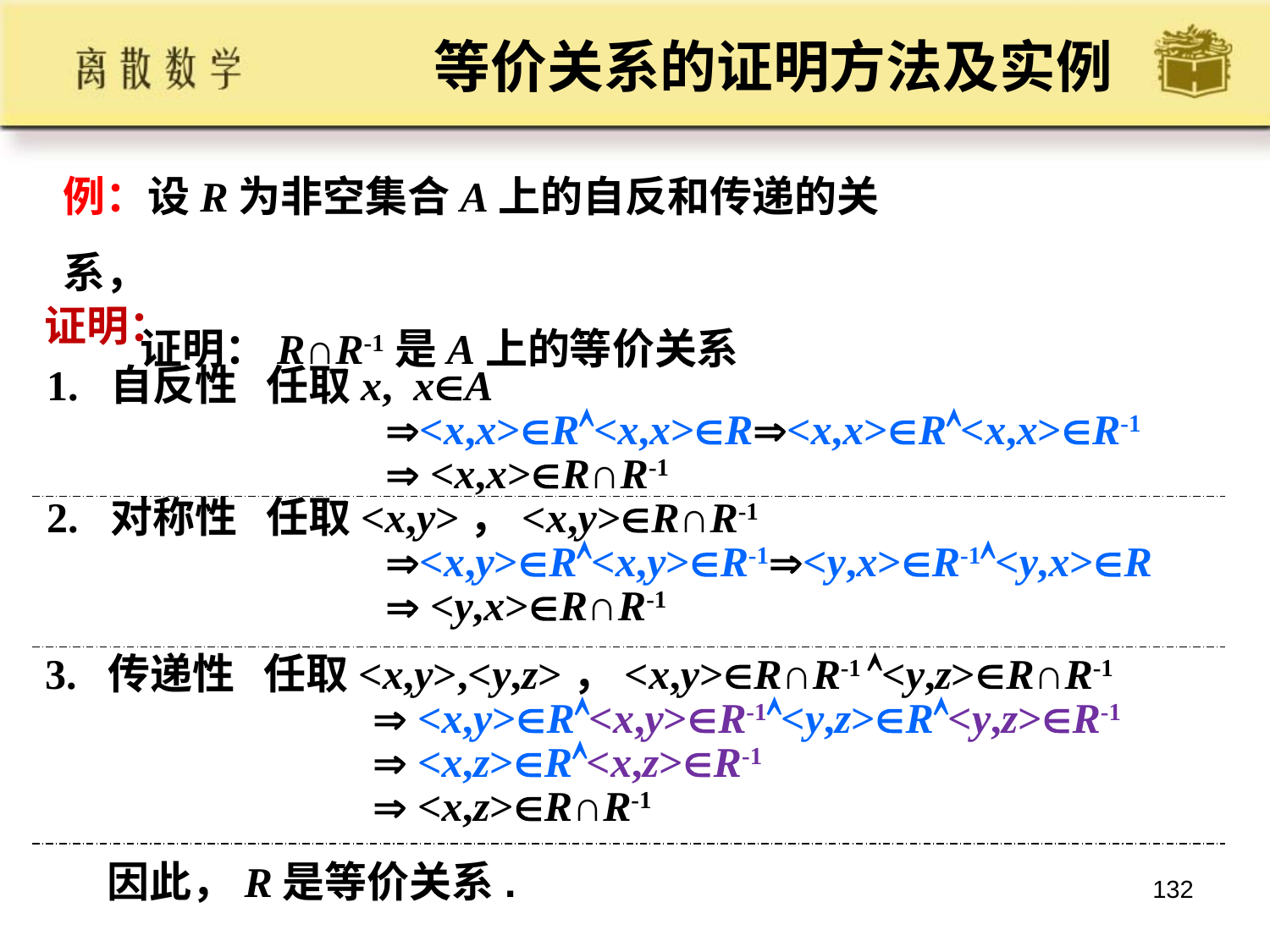

# 等价关系的证明方法及实例
例：设R为非空集合A上的自反和传递的关系，
       证明：R∩R-1是A上的等价关系
证明：
1.  自反性   任取x,  x∈A
                                ⇒<x,x>∈R∧<x,x>∈R⇒<x,x>∈R∧<x,x>∈R-1
                                ⇒ <x,x>∈R∩R-1
2.  对称性   任取<x,y>，<x,y>∈R∩R-1
                                ⇒<x,y>∈R∧<x,y>∈R-1⇒<y,x>∈R-1∧<y,x>∈R
                                ⇒ <y,x>∈R∩R-1

3.  传递性   任取<x,y>,<y,z>，<x,y>∈R∩R-1 ∧<y,z>∈R∩R-1
                               ⇒ <x,y>∈R∧<x,y>∈R-1∧<y,z>∈R∧<y,z>∈R-1
                               ⇒ <x,z>∈R∧<x,z>∈R-1
                               ⇒ <x,z>∈R∩R-1

因此，R是等价关系.
132